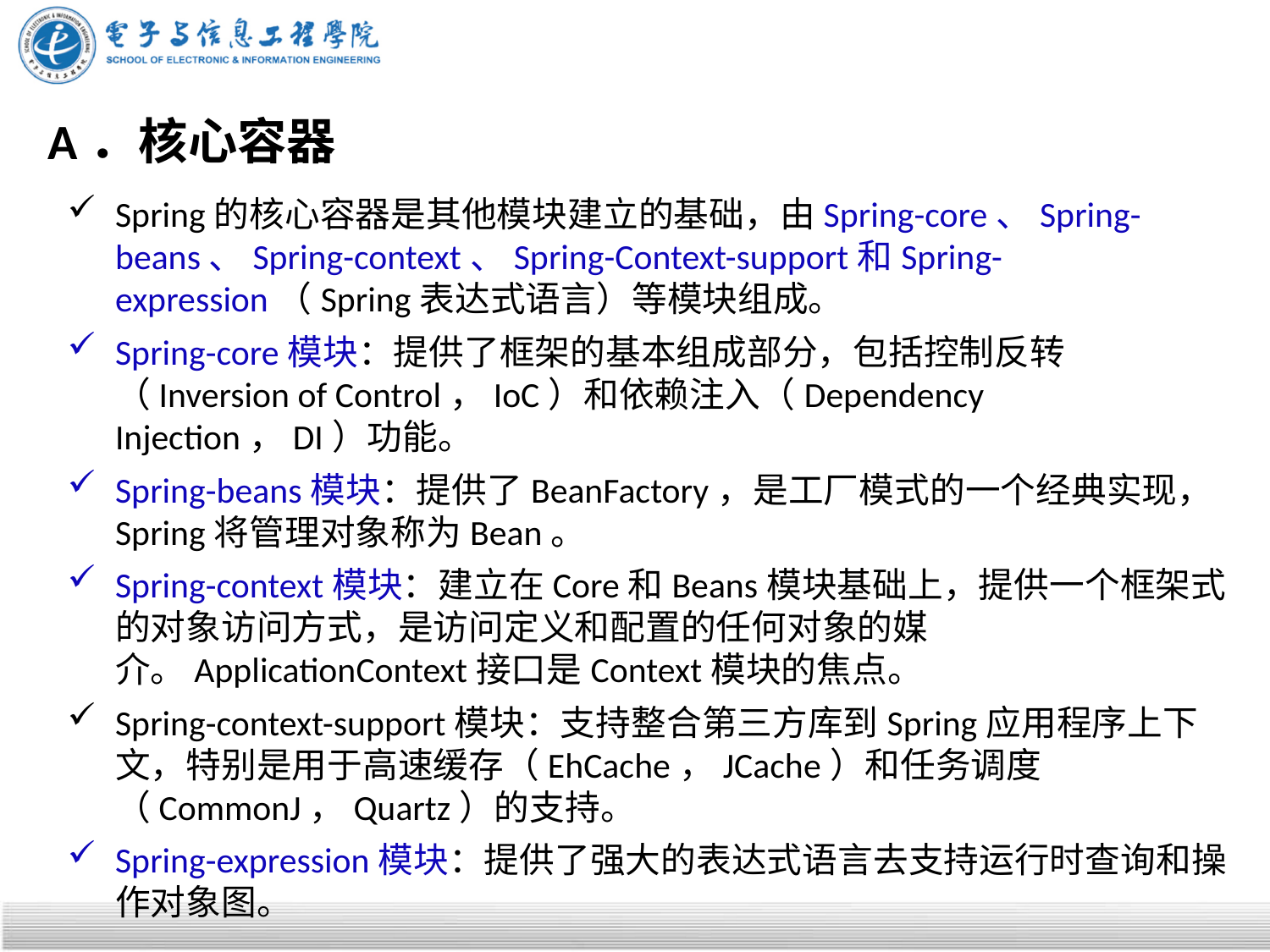

# A．核心容器
Spring的核心容器是其他模块建立的基础，由Spring-core、Spring-beans、Spring-context、Spring-Context-support和Spring-expression（Spring表达式语言）等模块组成。
Spring-core模块：提供了框架的基本组成部分，包括控制反转（Inversion of Control，IoC）和依赖注入（Dependency Injection，DI）功能。
Spring-beans模块：提供了BeanFactory，是工厂模式的一个经典实现，Spring将管理对象称为Bean。
Spring-context模块：建立在Core和Beans模块基础上，提供一个框架式的对象访问方式，是访问定义和配置的任何对象的媒介。ApplicationContext接口是Context模块的焦点。
Spring-context-support模块：支持整合第三方库到Spring应用程序上下文，特别是用于高速缓存（EhCache，JCache）和任务调度（CommonJ，Quartz）的支持。
Spring-expression模块：提供了强大的表达式语言去支持运行时查询和操作对象图。